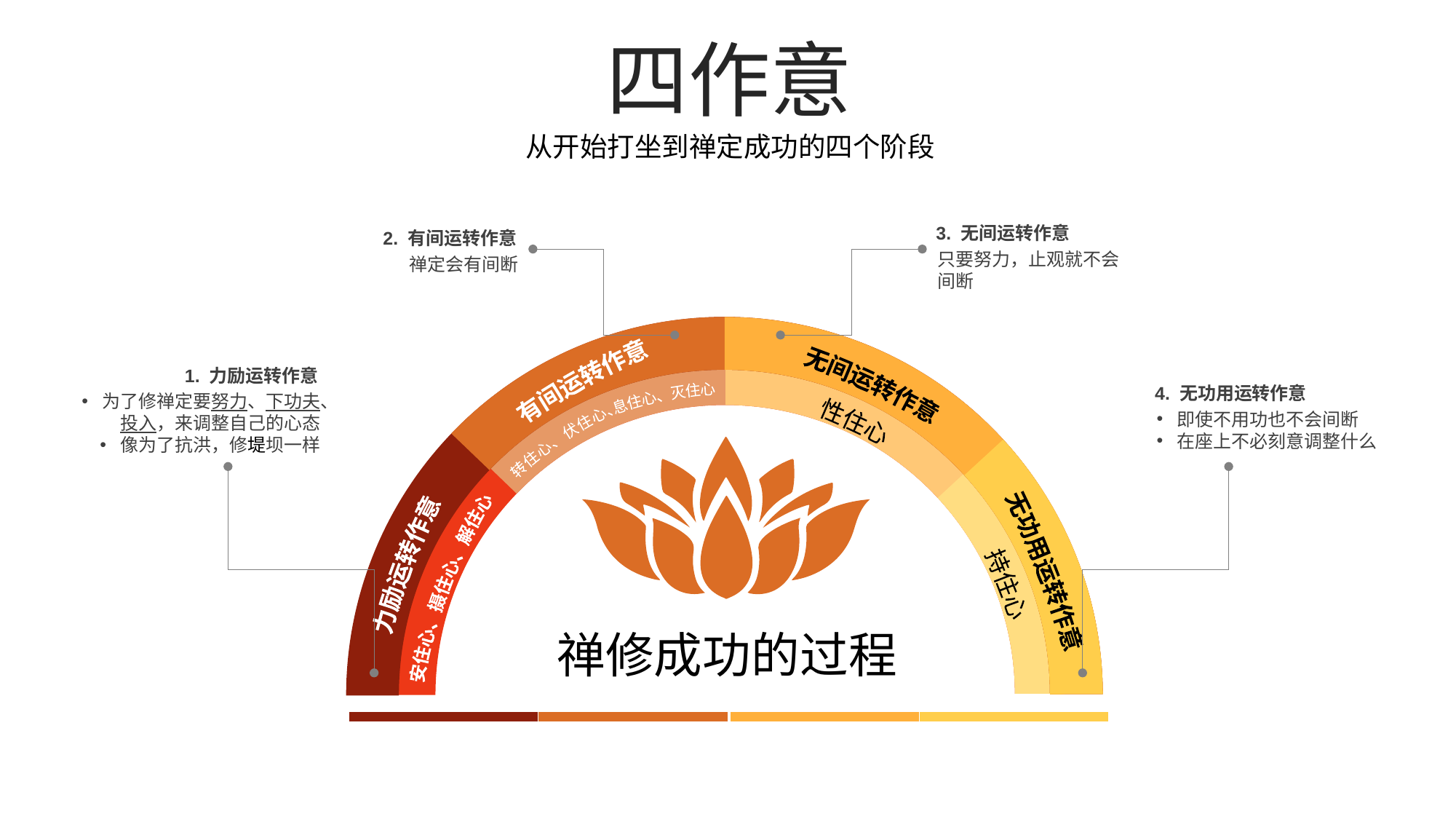

四作意
从开始打坐到禅定成功的四个阶段
3. 无间运转作意
只要努力，止观就不会间断
2. 有间运转作意
禅定会有间断

1. 力励运转作意
为了修禅定要努力、下功夫、投入，来调整自己的心态
像为了抗洪，修堤坝一样
有间运转作意
4. 无功用运转作意
即使不用功也不会间断
在座上不必刻意调整什么
无间运转作意
息住心、灭住心
性住心
转住心、伏住心、

力励运转作意
无功用运转作意
安住心、摄住心、解住心
持住心
禅修成功的过程